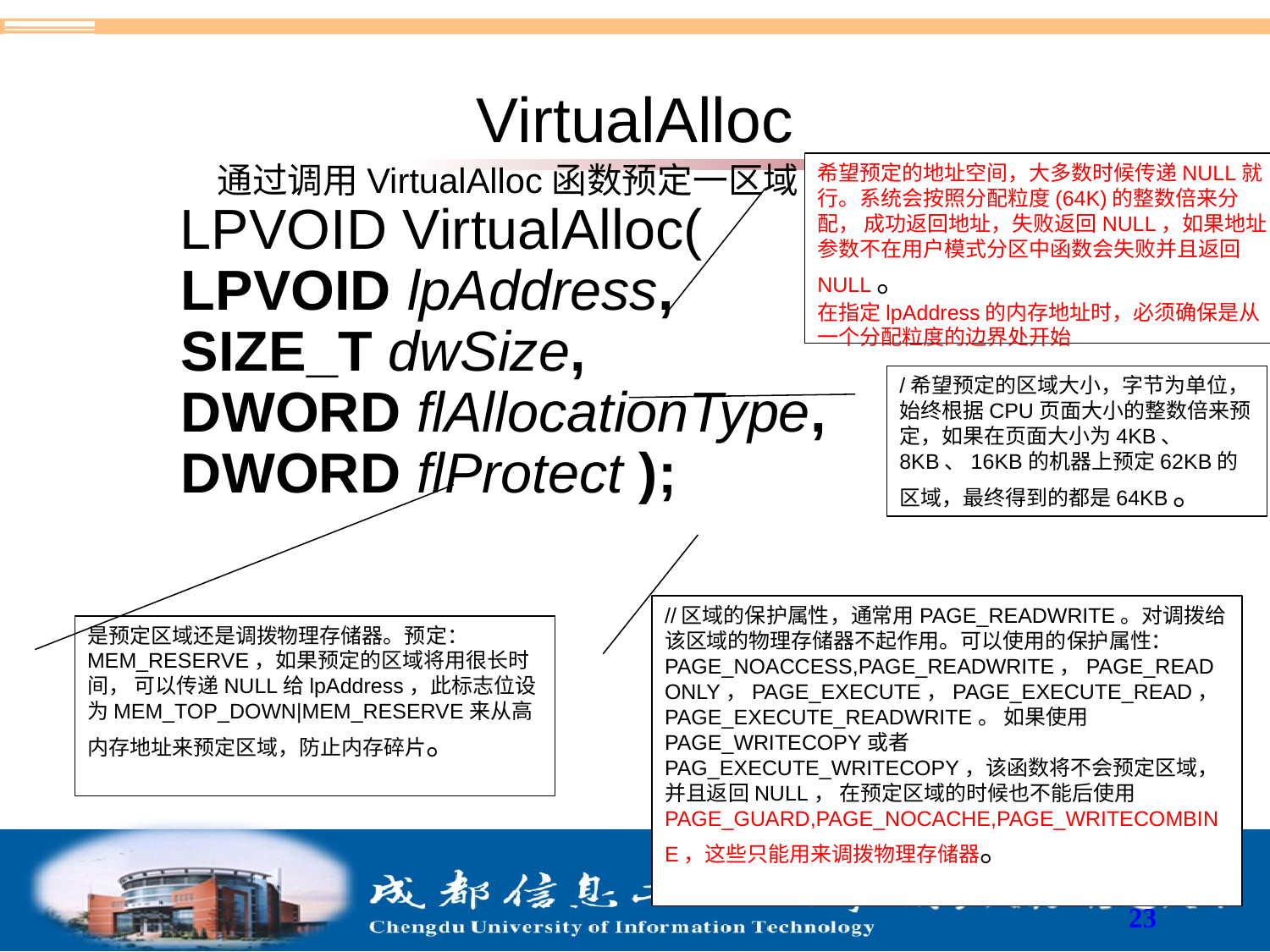

# VirtualAlloc
希望预定的地址空间，大多数时候传递NULL就行。系统会按照分配粒度(64K)的整数倍来分配， 成功返回地址，失败返回NULL，如果地址参数不在用户模式分区中函数会失败并且返回NULL。
在指定lpAddress的内存地址时，必须确保是从一个分配粒度的边界处开始
通过调用VirtualAlloc函数预定一区域
    LPVOID VirtualAlloc(
LPVOID lpAddress,
SIZE_T dwSize,
DWORD flAllocationType,
DWORD flProtect );

/希望预定的区域大小，字节为单位，始终根据CPU页面大小的整数倍来预定，如果在页面大小为4KB、 8KB、16KB的机器上预定62KB的区域，最终得到的都是64KB。
//区域的保护属性，通常用PAGE_READWRITE。对调拨给该区域的物理存储器不起作用。可以使用的保护属性： PAGE_NOACCESS,PAGE_READWRITE，PAGE_READONLY，PAGE_EXECUTE，PAGE_EXECUTE_READ，PAGE_EXECUTE_READWRITE。 如果使用PAGE_WRITECOPY或者PAG_EXECUTE_WRITECOPY，该函数将不会预定区域，并且返回NULL， 在预定区域的时候也不能后使用PAGE_GUARD,PAGE_NOCACHE,PAGE_WRITECOMBINE，这些只能用来调拨物理存储器。
是预定区域还是调拨物理存储器。预定：MEM_RESERVE，如果预定的区域将用很长时间， 可以传递NULL给lpAddress，此标志位设为MEM_TOP_DOWN|MEM_RESERVE来从高内存地址来预定区域，防止内存碎片。